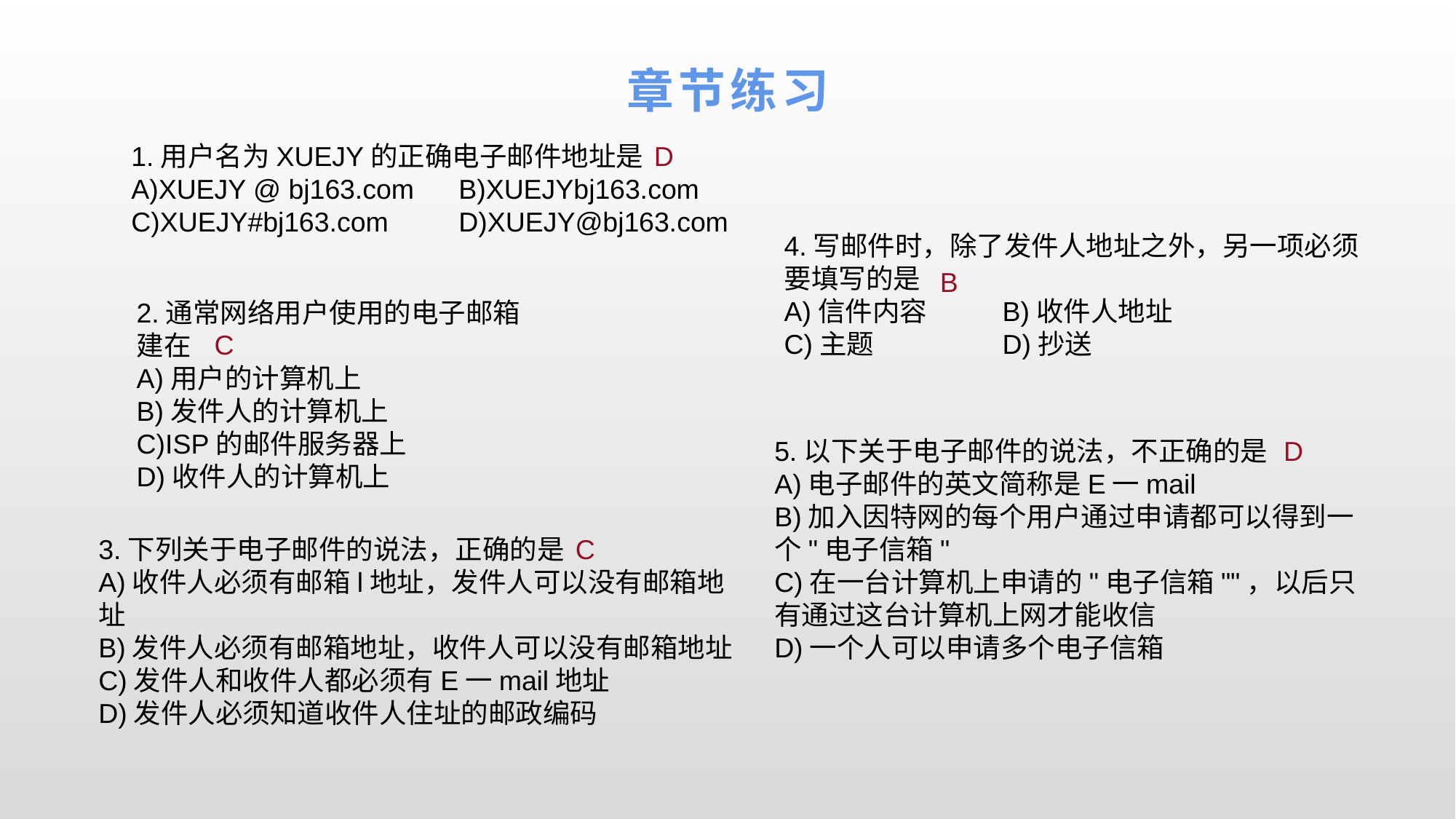

# 章节练习
1.用户名为XUEJY的正确电子邮件地址是
A)XUEJY @ bj163.com	B)XUEJYbj163.com
C)XUEJY#bj163.com	D)XUEJY@bj163.com
D
4.写邮件时，除了发件人地址之外，另一项必须要填写的是
A)信件内容	B)收件人地址
C)主题		D)抄送
B
2.通常网络用户使用的电子邮箱建在
A)用户的计算机上
B)发件人的计算机上
C)ISP的邮件服务器上
D)收件人的计算机上
C
5.以下关于电子邮件的说法，不正确的是
A)电子邮件的英文简称是E一mail
B)加入因特网的每个用户通过申请都可以得到一个"电子信箱"
C)在一台计算机上申请的"电子信箱""，以后只有通过这台计算机上网才能收信
D)一个人可以申请多个电子信箱
D
3.下列关于电子邮件的说法，正确的是
A)收件人必须有邮箱l地址，发件人可以没有邮箱地址
B)发件人必须有邮箱地址，收件人可以没有邮箱地址
C)发件人和收件人都必须有E一mail地址
D)发件人必须知道收件人住址的邮政编码
C